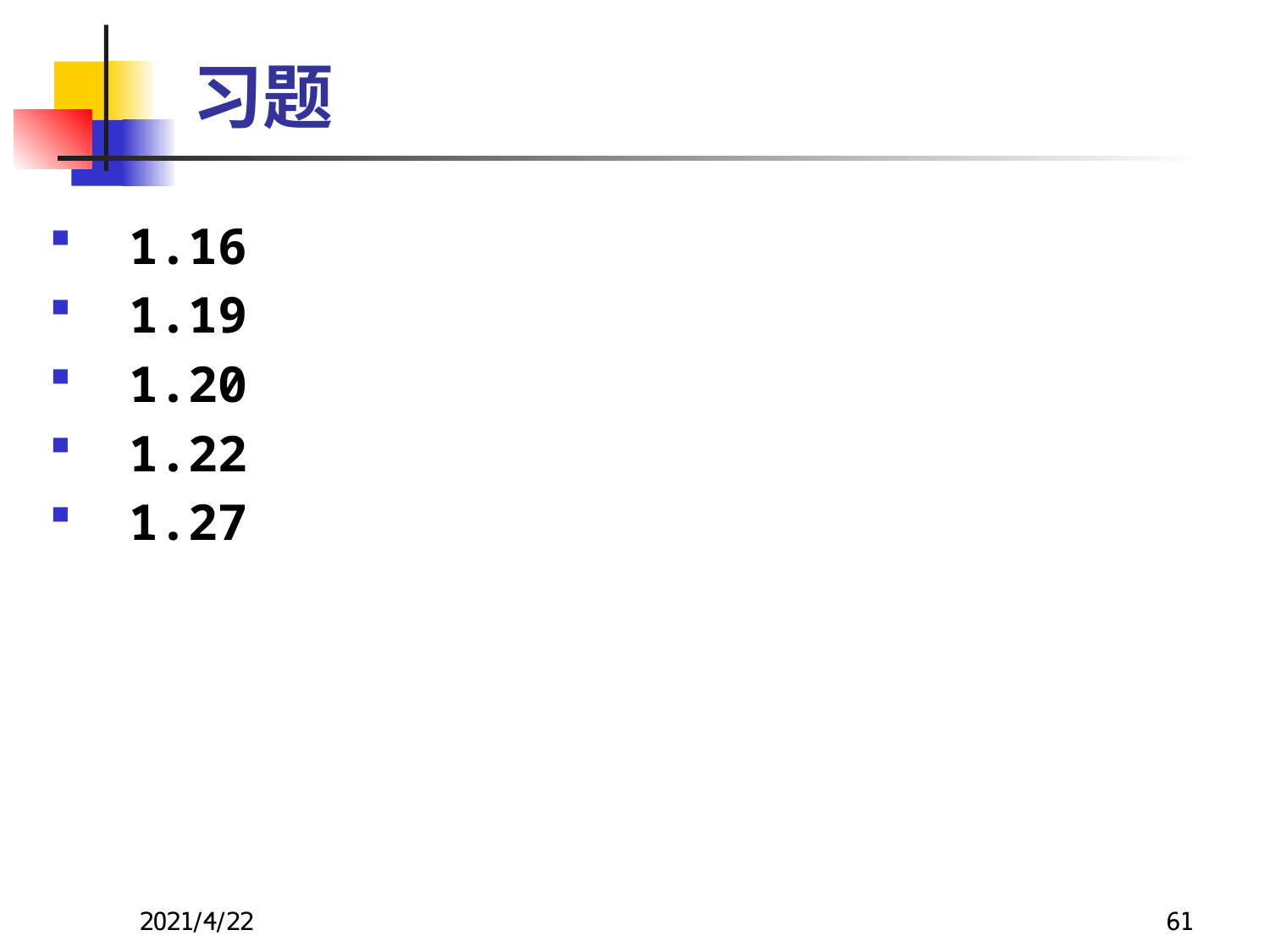

# 习题
1.16
1.19
1.20
1.22
1.27

2021/4/22
61